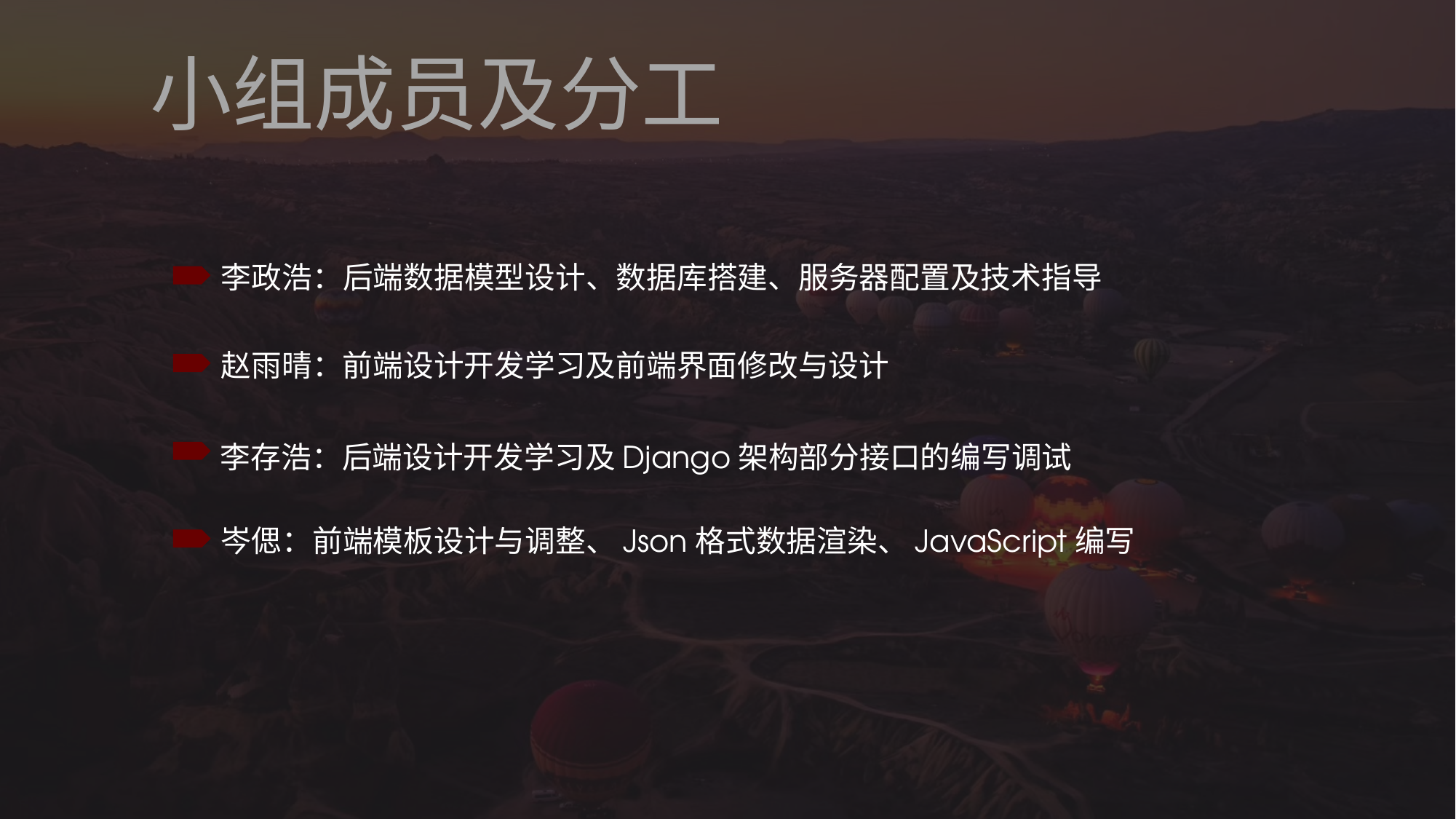

小组成员及分工
李政浩：后端数据模型设计、数据库搭建、服务器配置及技术指导

赵雨晴：前端设计开发学习及前端界面修改与设计

李存浩：后端设计开发学习及Django架构部分接口的编写调试

岑偲：前端模板设计与调整、Json格式数据渲染、JavaScript编写